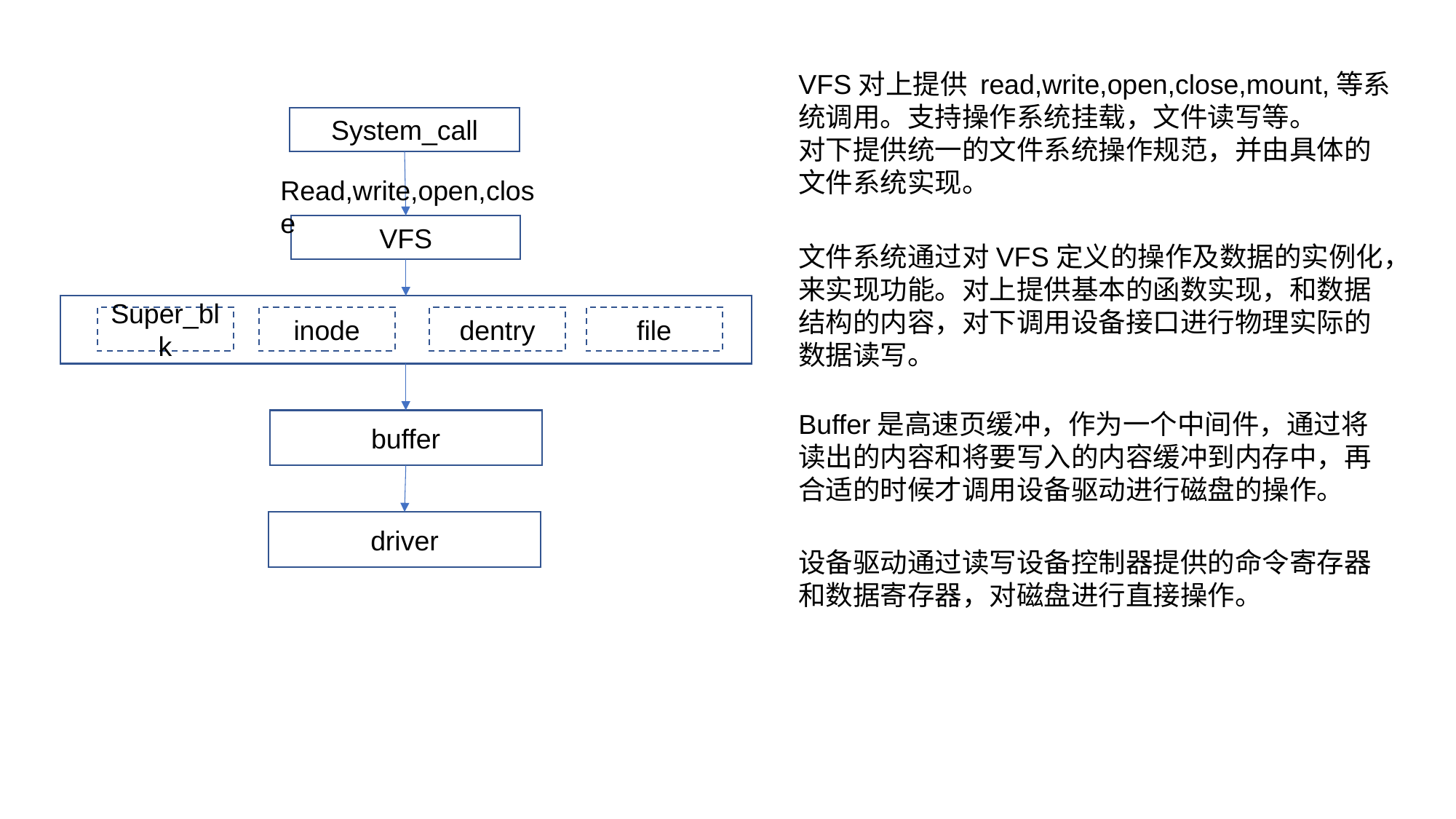

VFS对上提供 read,write,open,close,mount,等系统调用。支持操作系统挂载，文件读写等。
对下提供统一的文件系统操作规范，并由具体的文件系统实现。
System_call
Read,write,open,close
VFS
文件系统通过对VFS定义的操作及数据的实例化，来实现功能。对上提供基本的函数实现，和数据结构的内容，对下调用设备接口进行物理实际的数据读写。

Super_blk
inode
dentry
file
Buffer是高速页缓冲，作为一个中间件，通过将读出的内容和将要写入的内容缓冲到内存中，再合适的时候才调用设备驱动进行磁盘的操作。
buffer
driver
设备驱动通过读写设备控制器提供的命令寄存器和数据寄存器，对磁盘进行直接操作。